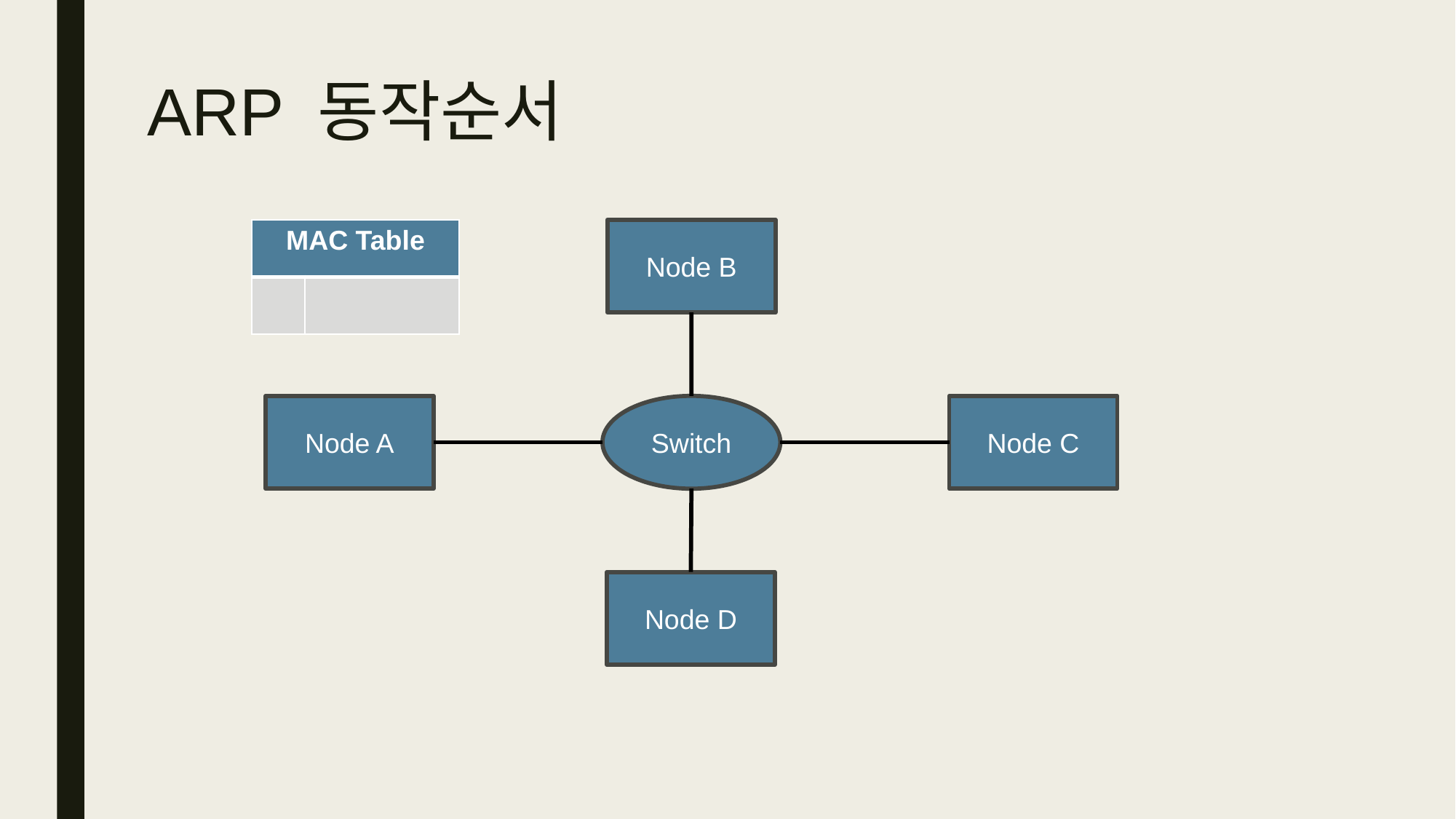

# ARP 동작순서
| MAC Table |  |
| --- | --- |
|  |  |
Node B
ARP Reply
Node A
Switch
Node C
Node D